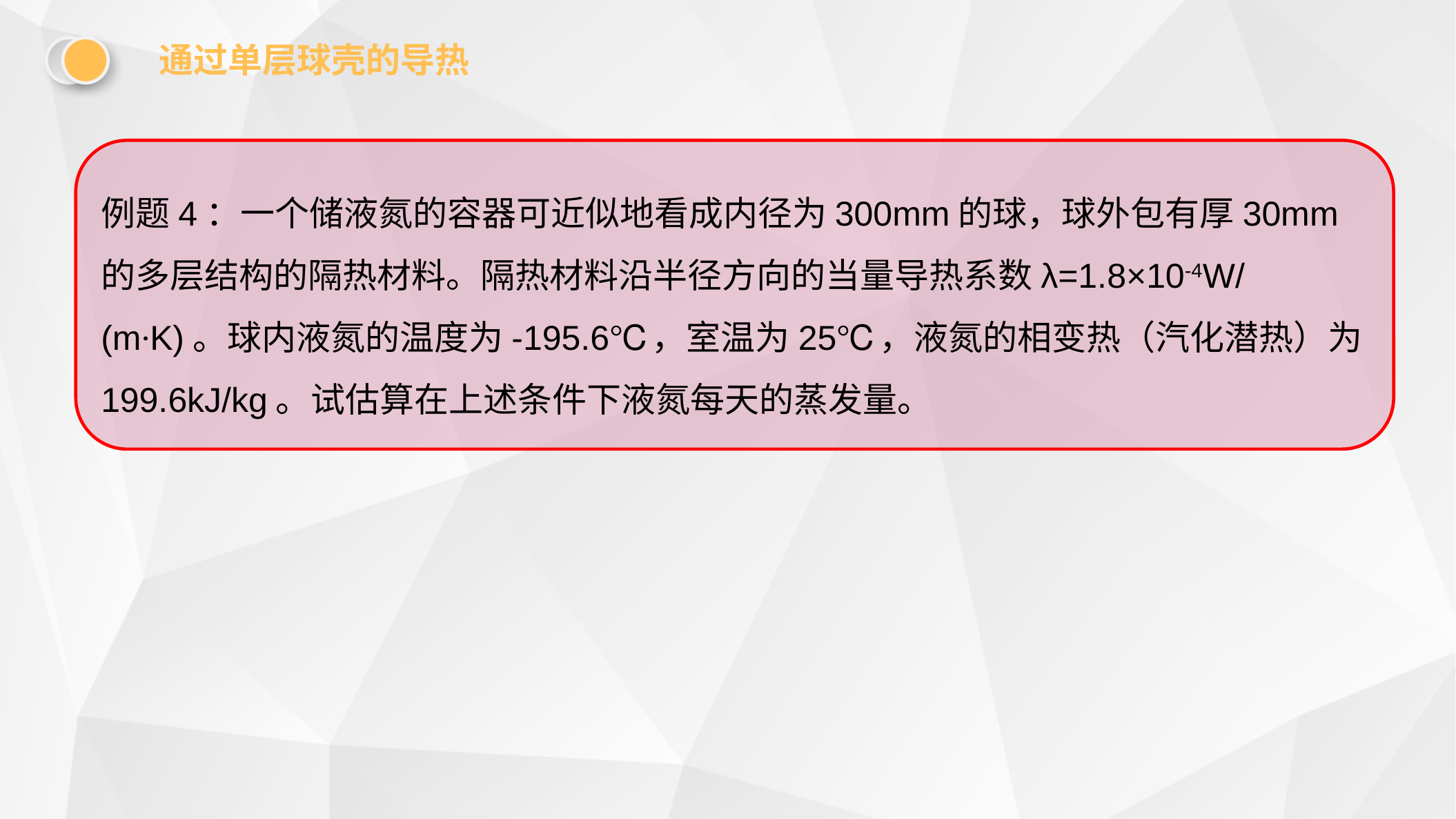

通过单层球壳的导热
例题4：一个储液氮的容器可近似地看成内径为300mm的球，球外包有厚30mm的多层结构的隔热材料。隔热材料沿半径方向的当量导热系数λ=1.8×10-4W/(m∙K)。球内液氮的温度为-195.6℃，室温为25℃，液氮的相变热（汽化潜热）为199.6kJ/kg。试估算在上述条件下液氮每天的蒸发量。